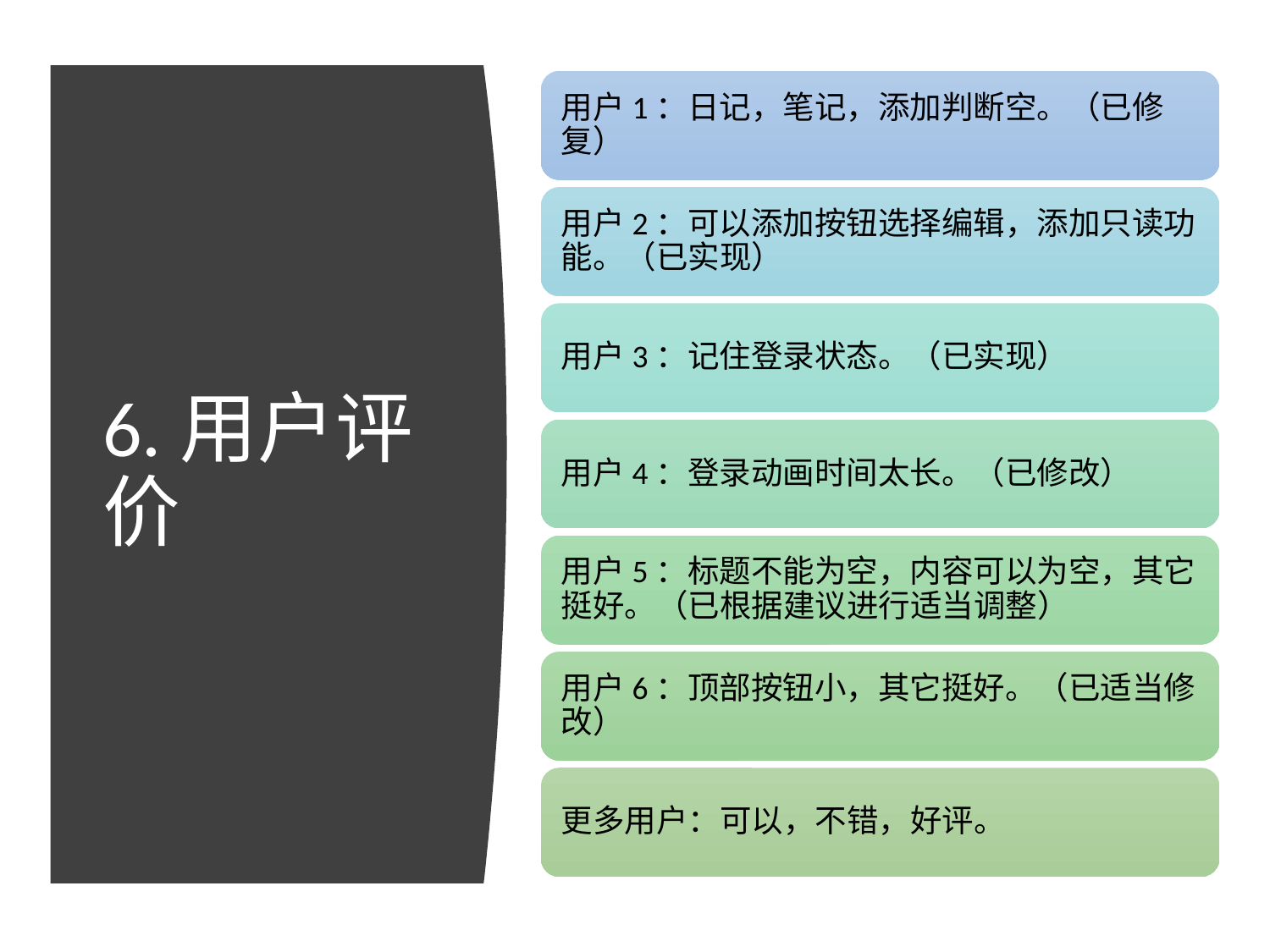

用户1：日记，笔记，添加判断空。（已修复）
用户2：可以添加按钮选择编辑，添加只读功能。（已实现）
用户3：记住登录状态。（已实现）
用户4：登录动画时间太长。（已修改）
用户5：标题不能为空，内容可以为空，其它挺好。（已根据建议进行适当调整）
用户6：顶部按钮小，其它挺好。（已适当修改）
更多用户：可以，不错，好评。

# 6.用户评价